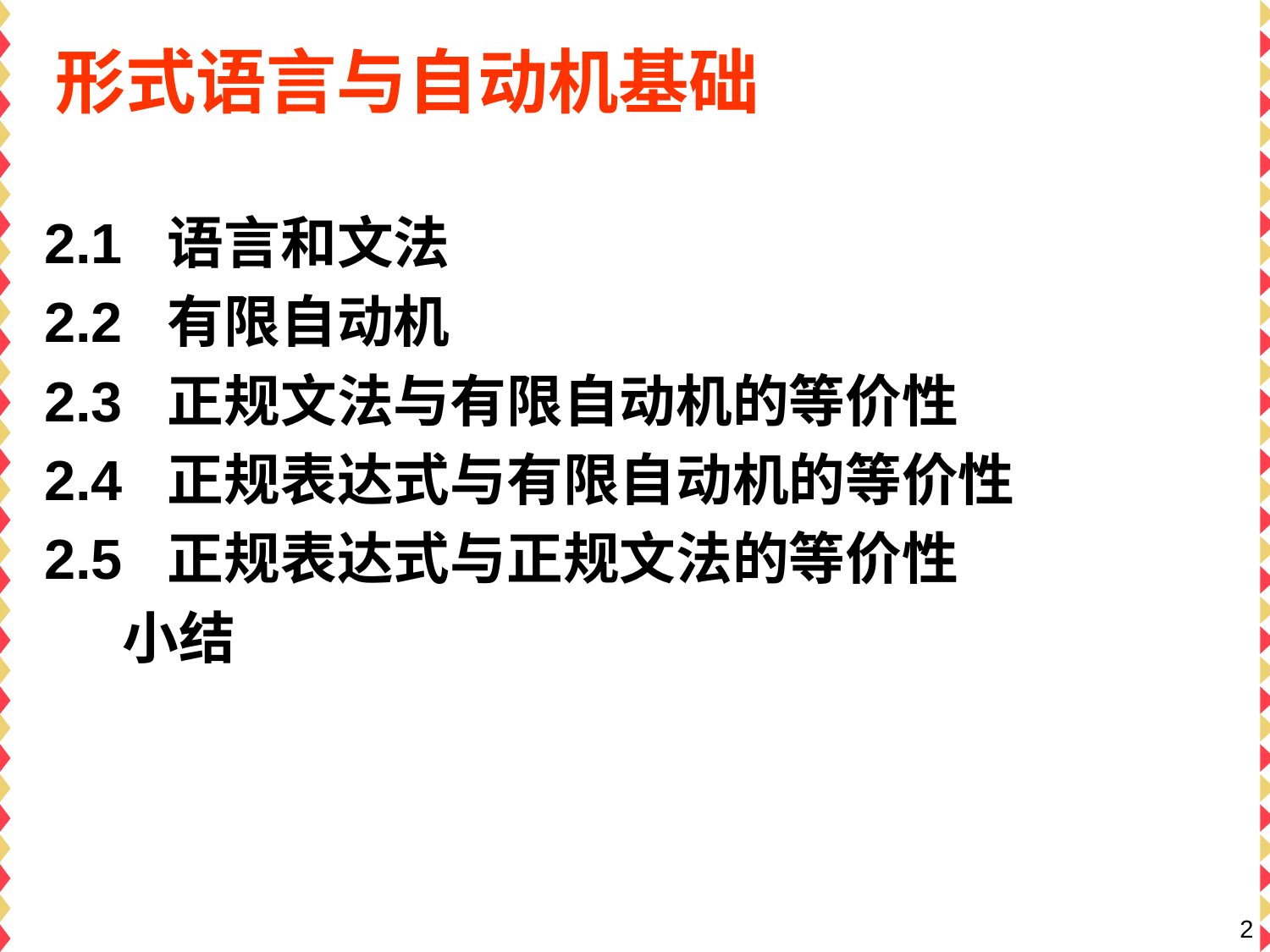

# 形式语言与自动机基础
2.1  语言和文法
2.2  有限自动机
2.3  正规文法与有限自动机的等价性
2.4  正规表达式与有限自动机的等价性
2.5  正规表达式与正规文法的等价性
     小结
2